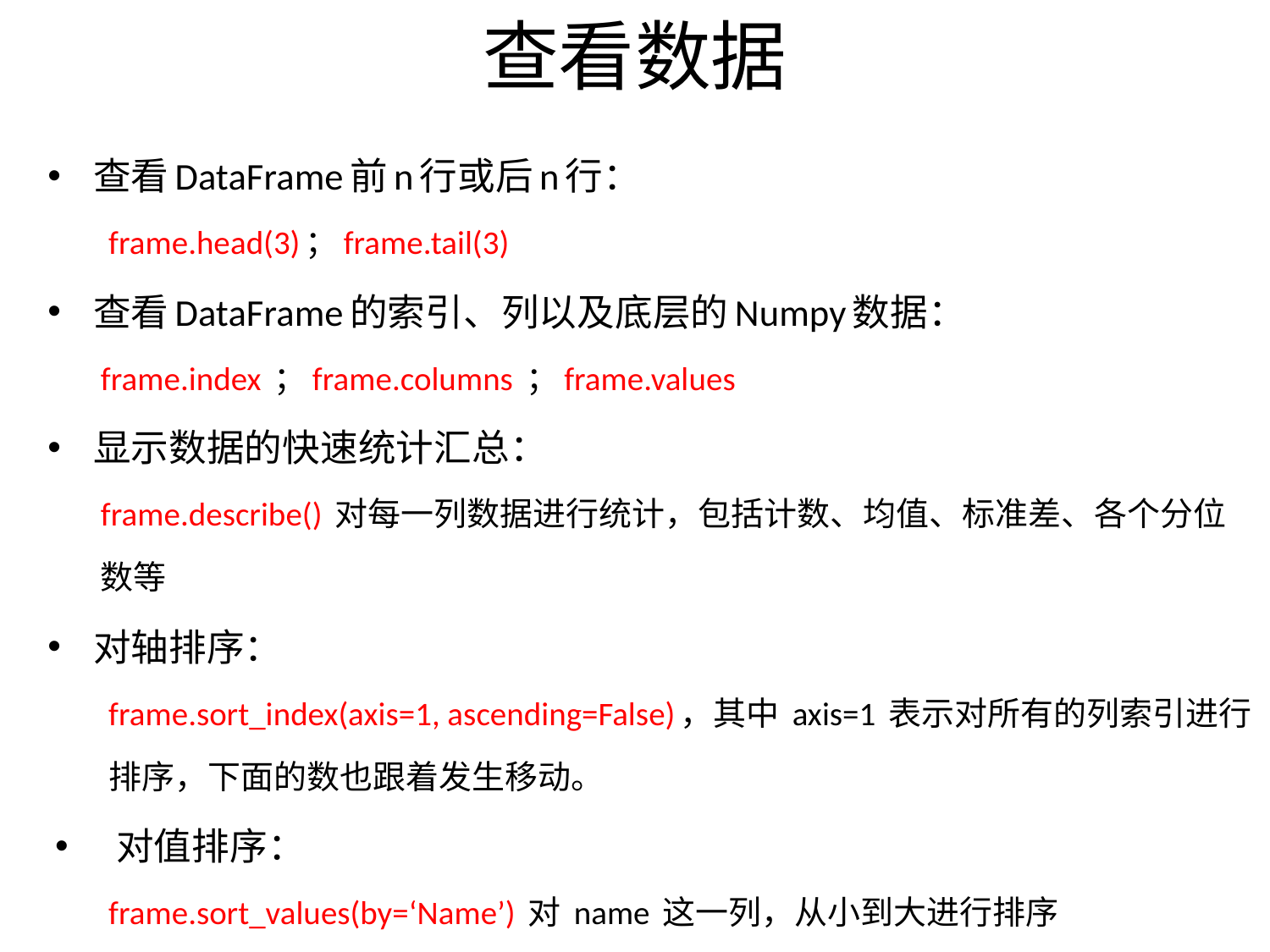

# 查看数据
查看DataFrame前n行或后n行：
frame.head(3)；frame.tail(3)
查看DataFrame的索引、列以及底层的Numpy数据：
frame.index ；frame.columns ；frame.values
显示数据的快速统计汇总：
frame.describe() 对每一列数据进行统计，包括计数、均值、标准差、各个分位数等
对轴排序：
frame.sort_index(axis=1, ascending=False)，其中 axis=1 表示对所有的列索引进行排序，下面的数也跟着发生移动。
对值排序：
frame.sort_values(by=‘Name’) 对 name 这一列，从小到大进行排序